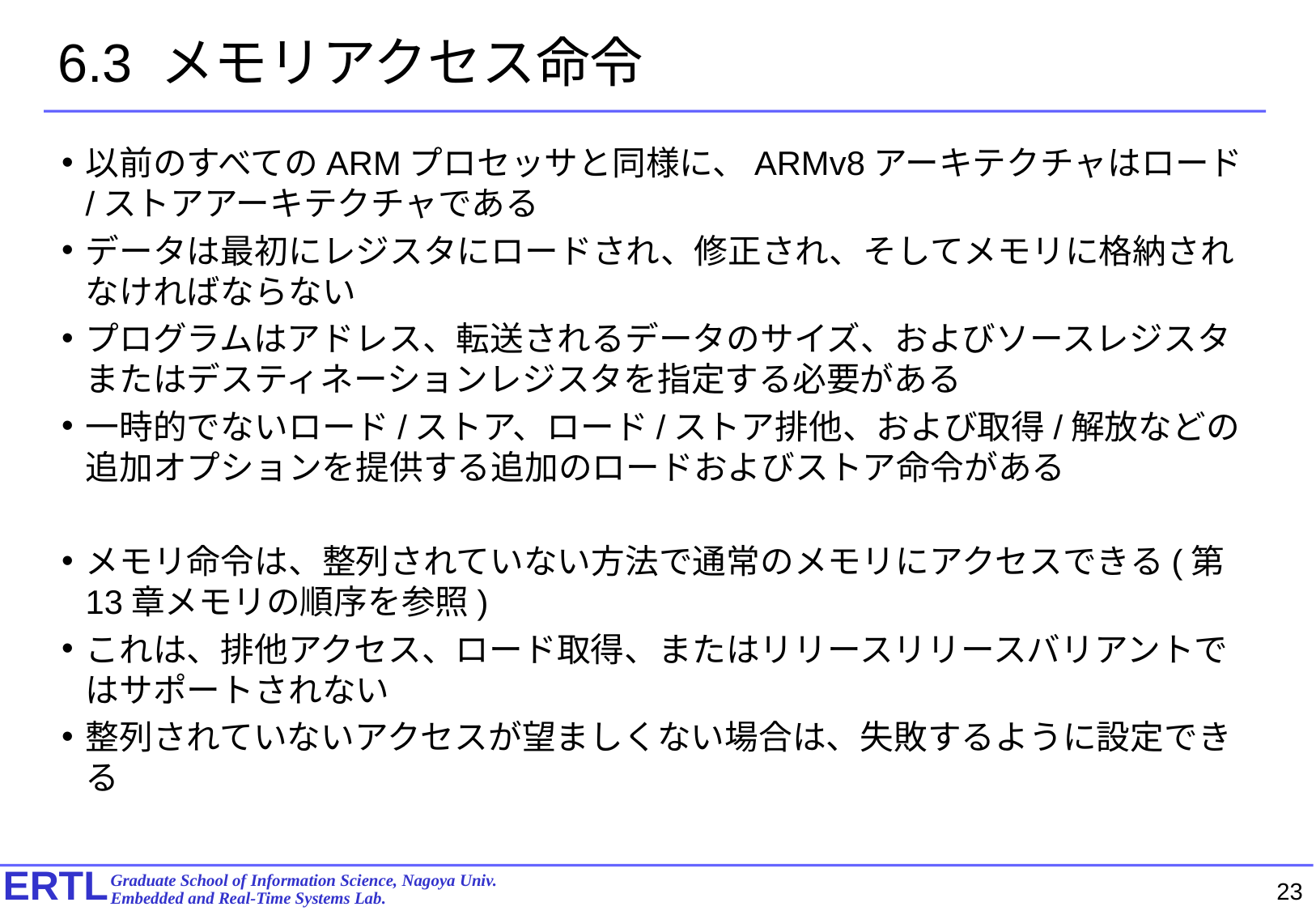

# 6.3 メモリアクセス命令
以前のすべてのARMプロセッサと同様に、ARMv8アーキテクチャはロード/ストアアーキテクチャである
データは最初にレジスタにロードされ、修正され、そしてメモリに格納されなければならない
プログラムはアドレス、転送されるデータのサイズ、およびソースレジスタまたはデスティネーションレジスタを指定する必要がある
一時的でないロード/ストア、ロード/ストア排他、および取得/解放などの追加オプションを提供する追加のロードおよびストア命令がある

メモリ命令は、整列されていない方法で通常のメモリにアクセスできる(第13章メモリの順序を参照)
これは、排他アクセス、ロード取得、またはリリースリリースバリアントではサポートされない
整列されていないアクセスが望ましくない場合は、失敗するように設定できる
23